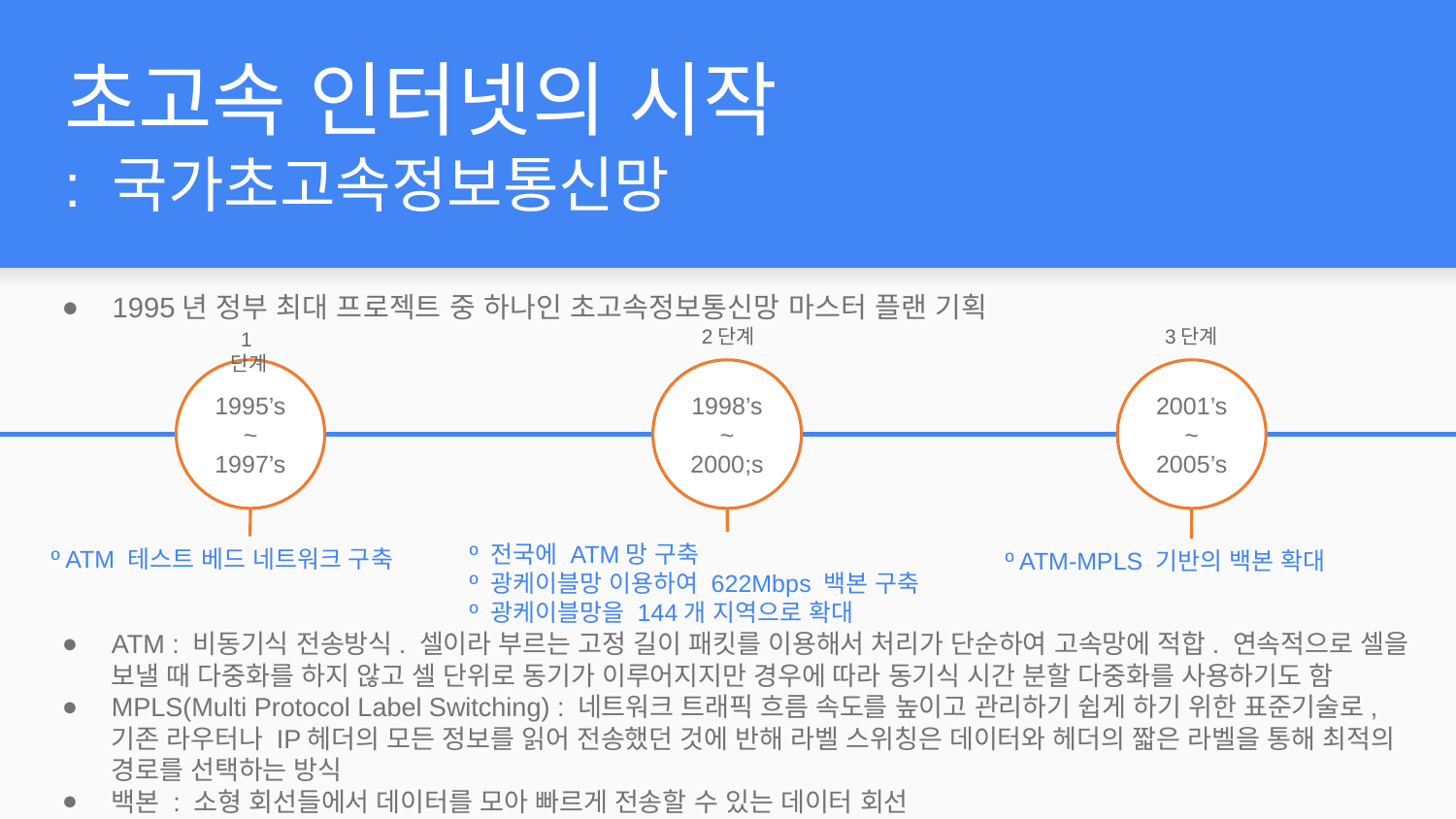

# 초고속 인터넷의 시작
: 국가초고속정보통신망
1995년 정부 최대 프로젝트 중 하나인 초고속정보통신망 마스터 플랜 기획
1단계
2단계
3단계
1995’s
~
1997’s
1998’s
~
2000;s
2001’s
~
2005’s
º 전국에 ATM망 구축
º 광케이블망 이용하여 622Mbps 백본 구축
º 광케이블망을 144개 지역으로 확대
º ATM 테스트 베드 네트워크 구축
º ATM-MPLS 기반의 백본 확대
ATM : 비동기식 전송방식. 셀이라 부르는 고정 길이 패킷를 이용해서 처리가 단순하여 고속망에 적합. 연속적으로 셀을 보낼 때 다중화를 하지 않고 셀 단위로 동기가 이루어지지만 경우에 따라 동기식 시간 분할 다중화를 사용하기도 함
MPLS(Multi Protocol Label Switching) : 네트워크 트래픽 흐름 속도를 높이고 관리하기 쉽게 하기 위한 표준기술로, 기존 라우터나 IP헤더의 모든 정보를 읽어 전송했던 것에 반해 라벨 스위칭은 데이터와 헤더의 짧은 라벨을 통해 최적의 경로를 선택하는 방식
백본 : 소형 회선들에서 데이터를 모아 빠르게 전송할 수 있는 데이터 회선